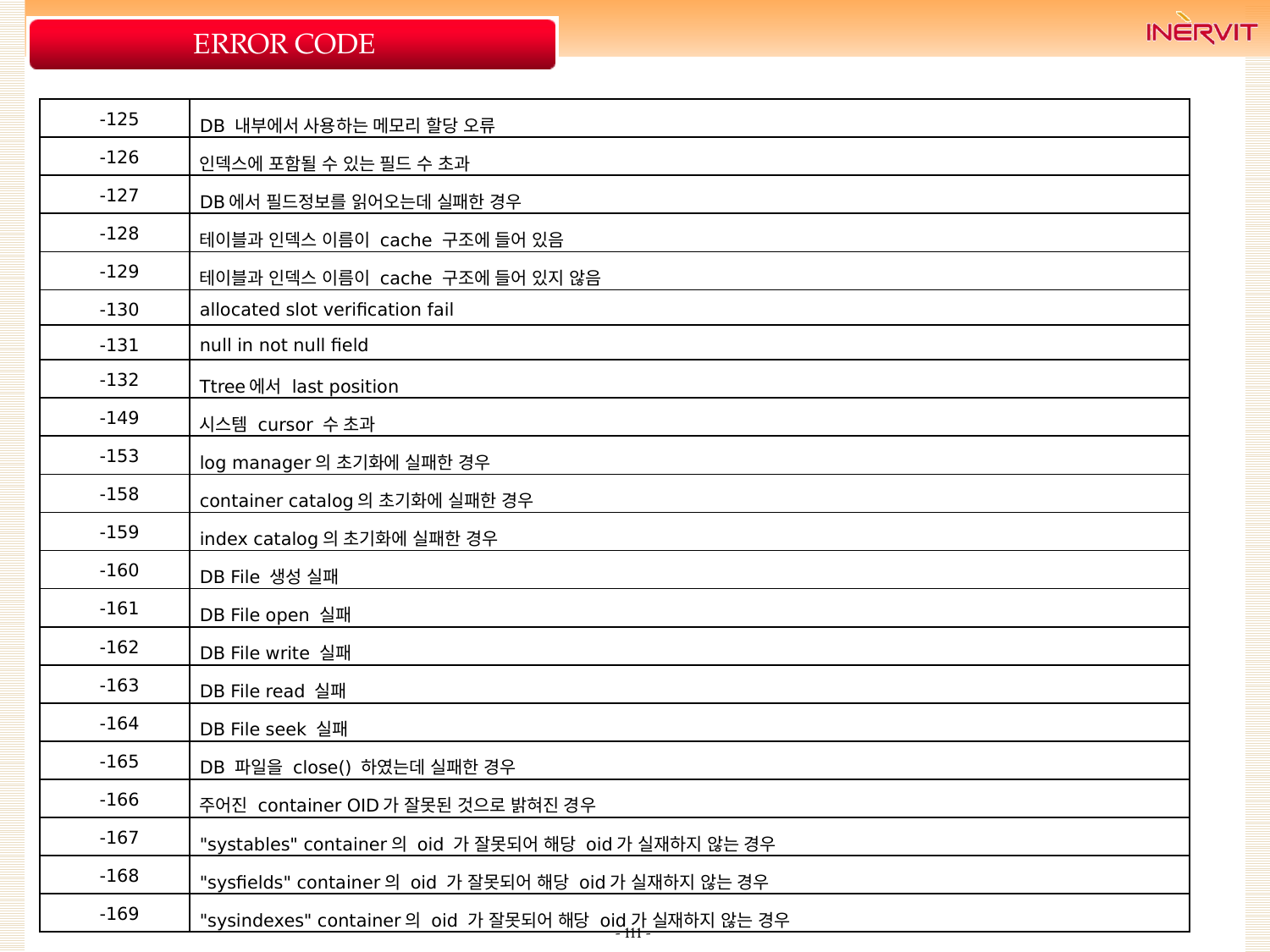

# ERROR CODE
| -125 | DB 내부에서 사용하는 메모리 할당 오류 |
| --- | --- |
| -126 | 인덱스에 포함될 수 있는 필드 수 초과 |
| -127 | DB에서 필드정보를 읽어오는데 실패한 경우 |
| -128 | 테이블과 인덱스 이름이 cache 구조에 들어 있음 |
| -129 | 테이블과 인덱스 이름이 cache 구조에 들어 있지 않음 |
| -130 | allocated slot verification fail |
| -131 | null in not null field |
| -132 | Ttree에서 last position |
| -149 | 시스템 cursor 수 초과 |
| -153 | log manager의 초기화에 실패한 경우 |
| -158 | container catalog의 초기화에 실패한 경우 |
| -159 | index catalog의 초기화에 실패한 경우 |
| -160 | DB File 생성 실패 |
| -161 | DB File open 실패 |
| -162 | DB File write 실패 |
| -163 | DB File read 실패 |
| -164 | DB File seek 실패 |
| -165 | DB 파일을 close() 하였는데 실패한 경우 |
| -166 | 주어진 container OID가 잘못된 것으로 밝혀진 경우 |
| -167 | "systables" container의 oid 가 잘못되어 해당 oid가 실재하지 않는 경우 |
| -168 | "sysfields" container의 oid 가 잘못되어 해당 oid가 실재하지 않는 경우 |
| -169 | "sysindexes" container의 oid 가 잘못되어 해당 oid가 실재하지 않는 경우 |
- 111 -